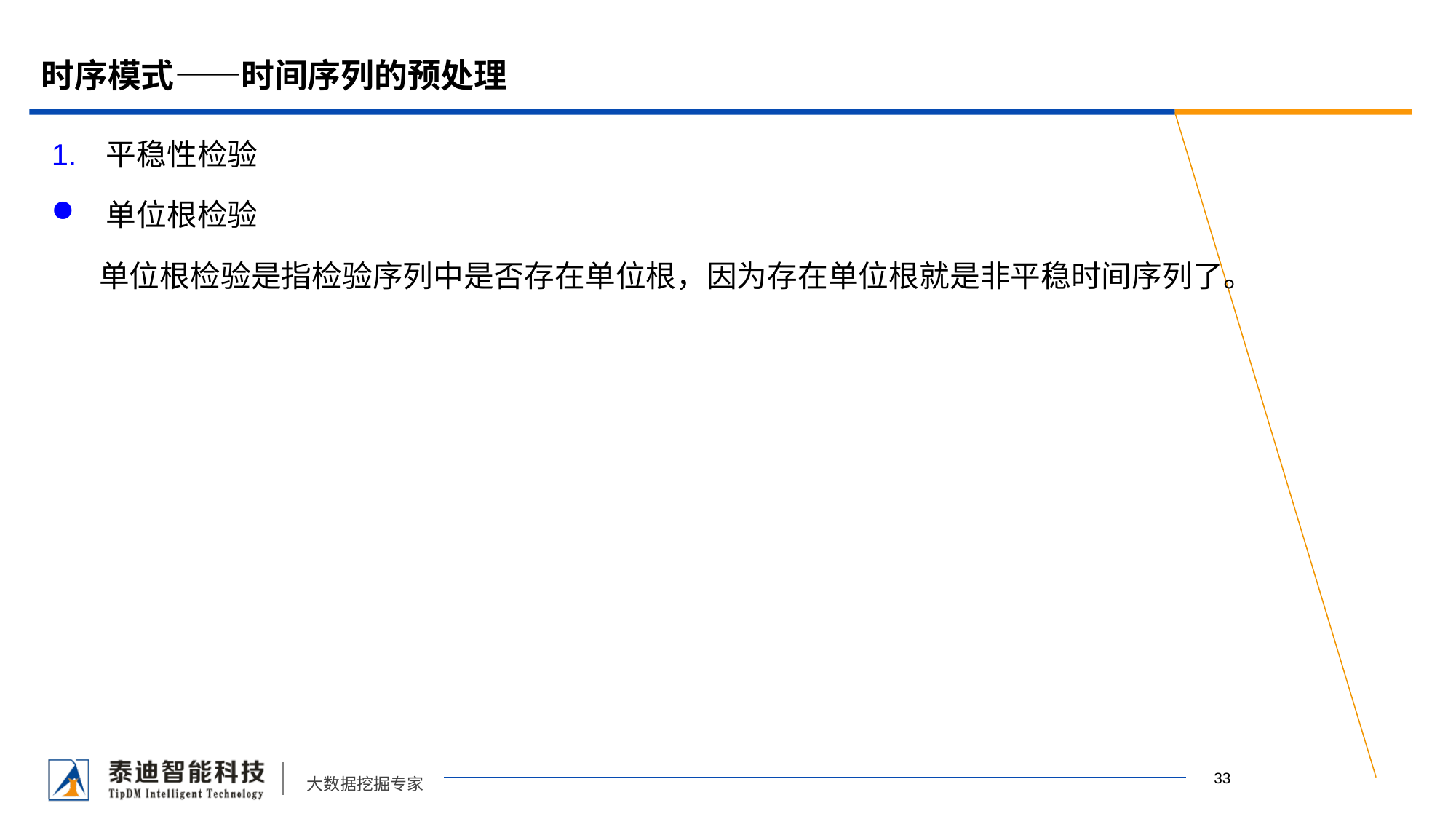

# 时序模式——时间序列的预处理
平稳性检验
单位根检验
      单位根检验是指检验序列中是否存在单位根，因为存在单位根就是非平稳时间序列了。